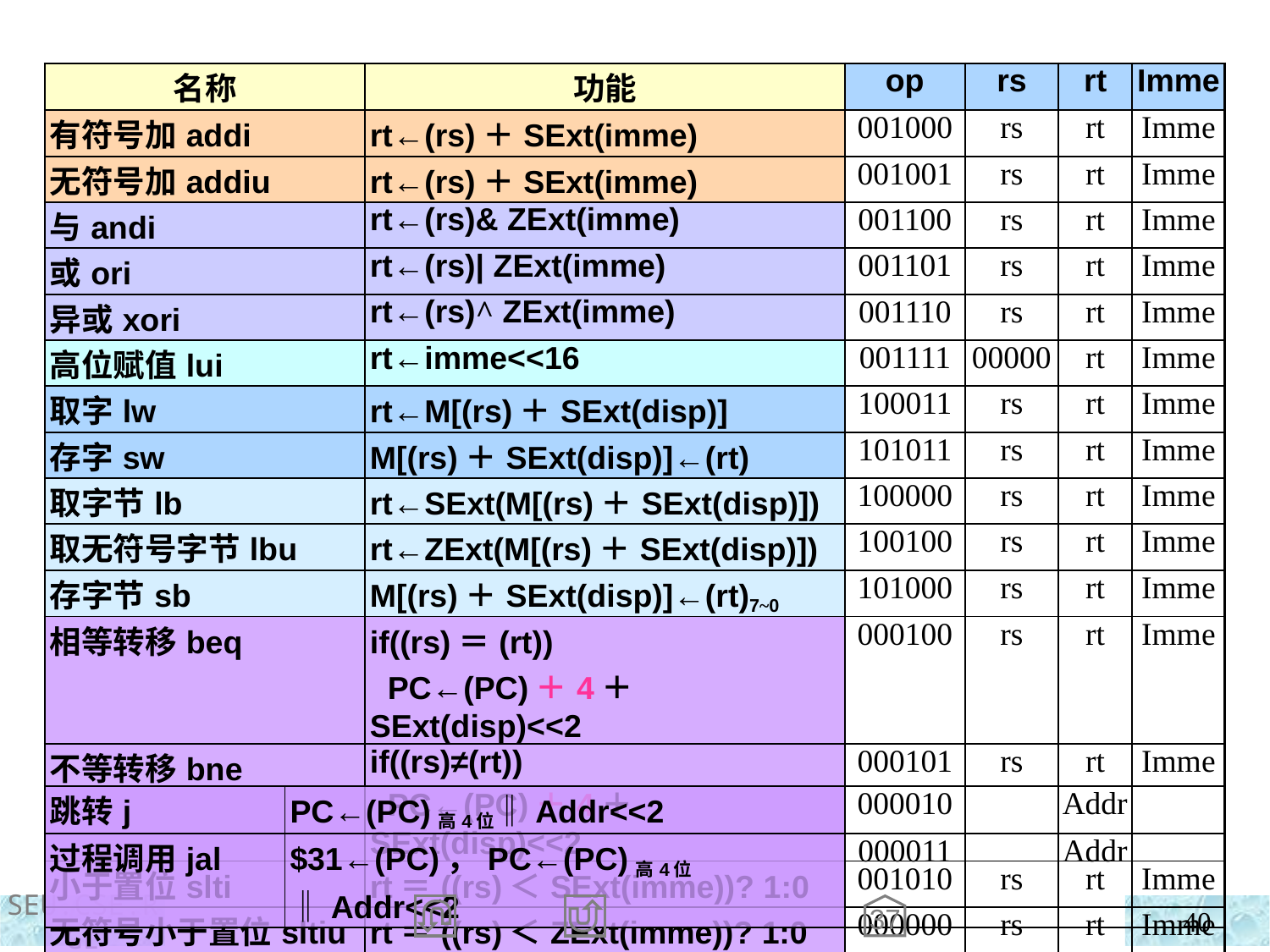

| 名称 | 功能 | op | rs | rt | Imme |
| --- | --- | --- | --- | --- | --- |
| 有符号加addi | rt←(rs)＋SExt(imme) | 001000 | rs | rt | Imme |
| 无符号加addiu | rt←(rs)＋SExt(imme) | 001001 | rs | rt | Imme |
| 与andi | rt←(rs)& ZExt(imme) | 001100 | rs | rt | Imme |
| 或ori | rt←(rs)| ZExt(imme) | 001101 | rs | rt | Imme |
| 异或xori | rt←(rs)^ ZExt(imme) | 001110 | rs | rt | Imme |
| 高位赋值lui | rt←imme<<16 | 001111 | 00000 | rt | Imme |
| 取字lw | rt←M[(rs)＋SExt(disp)] | 100011 | rs | rt | Imme |
| 存字sw | M[(rs)＋SExt(disp)]←(rt) | 101011 | rs | rt | Imme |
| 取字节lb | rt←SExt(M[(rs)＋SExt(disp)]) | 100000 | rs | rt | Imme |
| 取无符号字节lbu | rt←ZExt(M[(rs)＋SExt(disp)]) | 100100 | rs | rt | Imme |
| 存字节sb | M[(rs)＋SExt(disp)]←(rt)7~0 | 101000 | rs | rt | Imme |
| 相等转移beq | if((rs)＝(rt)) PC←(PC)＋4＋SExt(disp)<<2 | 000100 | rs | rt | Imme |
| 不等转移bne | if((rs)≠(rt)) PC←(PC)＋4＋SExt(disp)<<2 | 000101 | rs | rt | Imme |
| 小于置位slti | rt＝((rs)＜SExt(imme))? 1:0 | 001010 | rs | rt | Imme |
| 无符号小于置位sltiu | rt＝((rs)＜ZExt(imme))? 1:0 | 000000 | rs | rt | Imme |
| 跳转j | PC←(PC)高4位‖Addr<<2 | 000010 | Addr |
| --- | --- | --- | --- |
| 过程调用jal | $31←(PC)，PC←(PC)高4位‖Addr<<2 | 000011 | Addr |
37

40